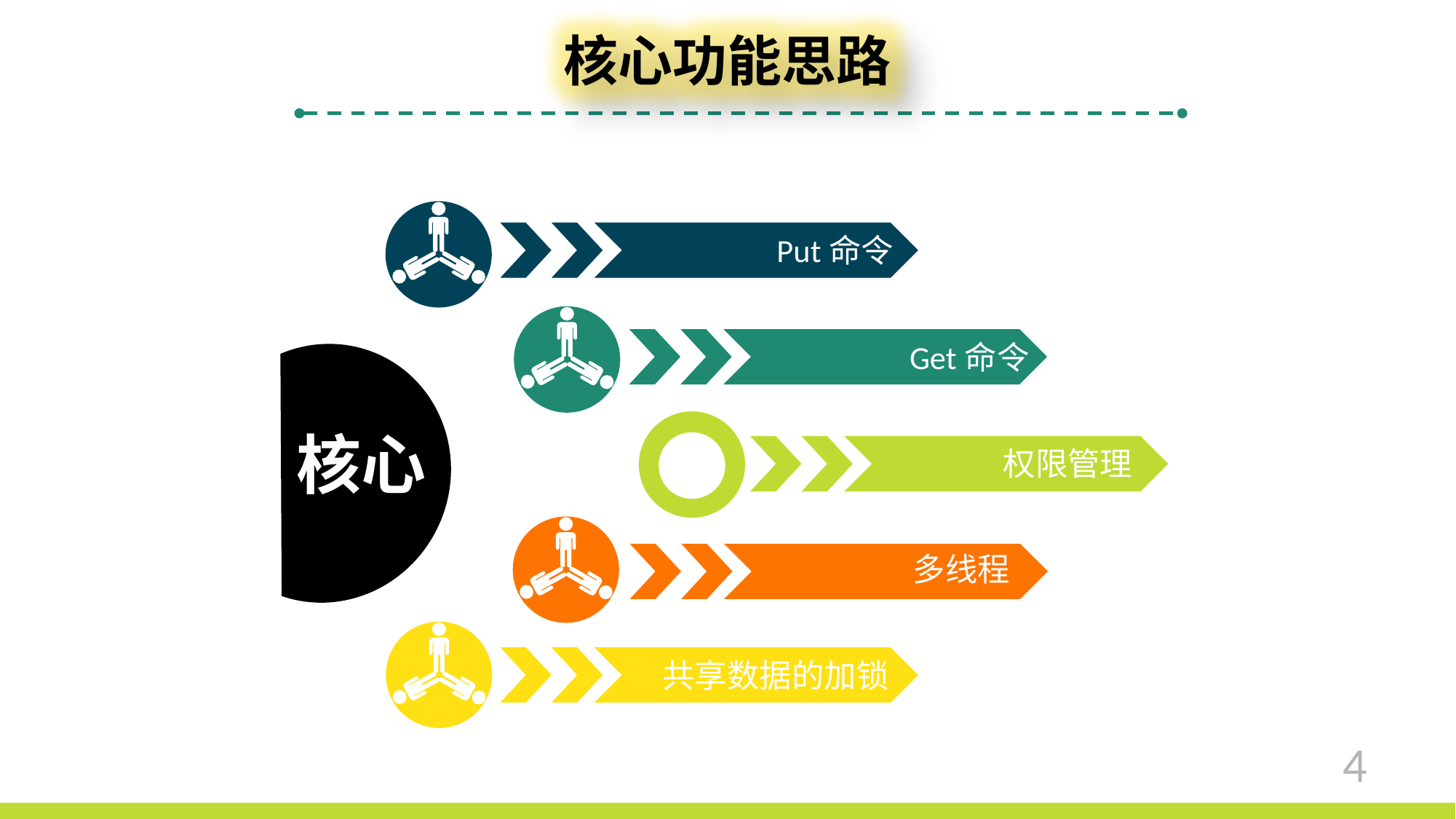

核心功能思路

Put命令

Get命令

核心

权限管理

多线程

共享数据的加锁
4